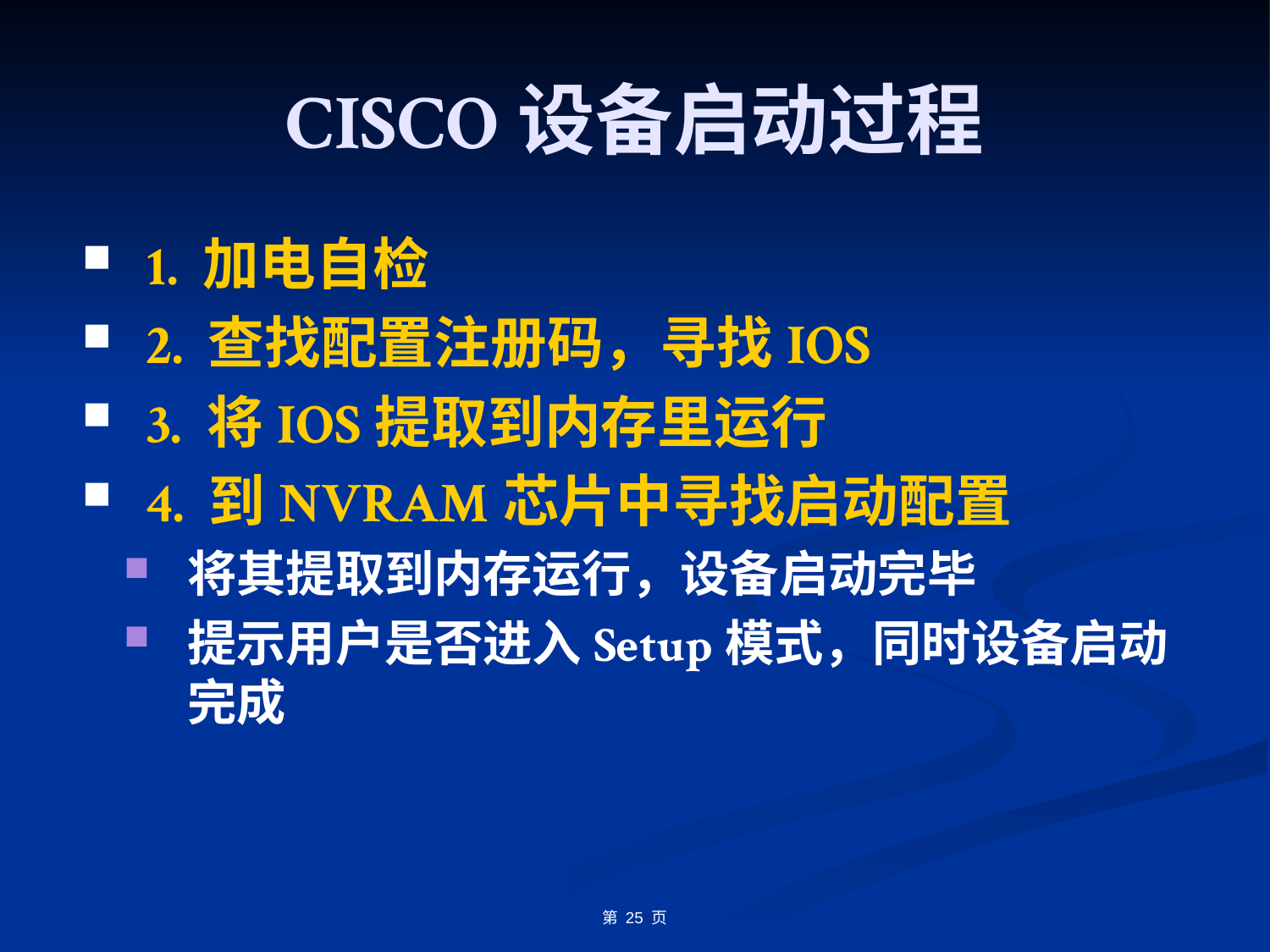

# CISCO设备启动过程
1. 加电自检
2. 查找配置注册码，寻找IOS
3. 将IOS提取到内存里运行
4. 到NVRAM芯片中寻找启动配置
将其提取到内存运行，设备启动完毕
提示用户是否进入Setup模式，同时设备启动完成

第 25 页